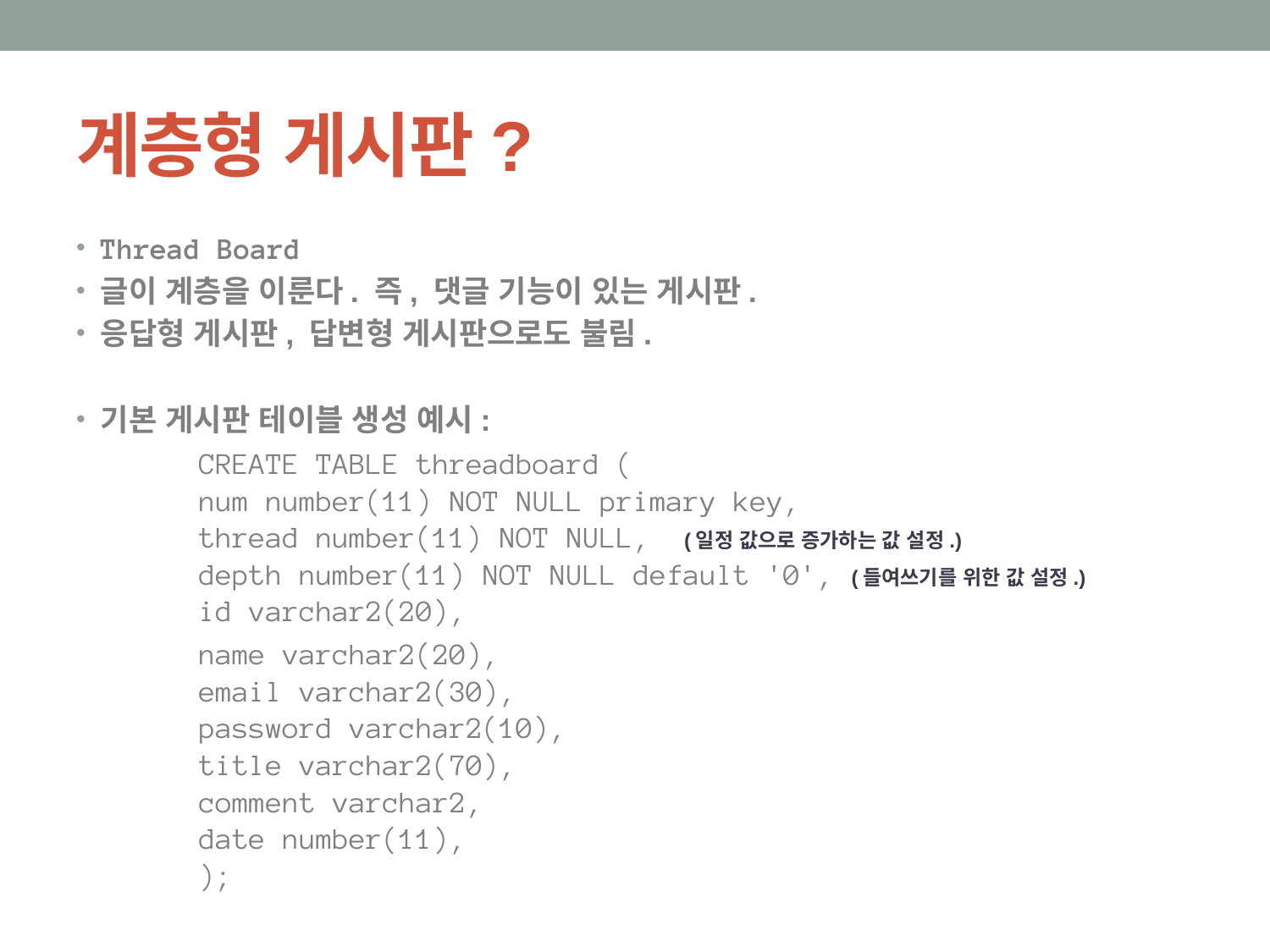

# 계층형 게시판?
Thread Board
글이 계층을 이룬다. 즉, 댓글 기능이 있는 게시판.
응답형 게시판, 답변형 게시판으로도 불림.

기본 게시판 테이블 생성 예시:
	CREATE TABLE threadboard (
	num number(11) NOT NULL primary key,
	thread number(11) NOT NULL,  (일정 값으로 증가하는 값 설정.)
	depth number(11) NOT NULL default '0', (들여쓰기를 위한 값 설정.)
	id varchar2(20),
	name varchar2(20),
	email varchar2(30),
	password varchar2(10),
	title varchar2(70),
	comment varchar2,
	date number(11),
	);